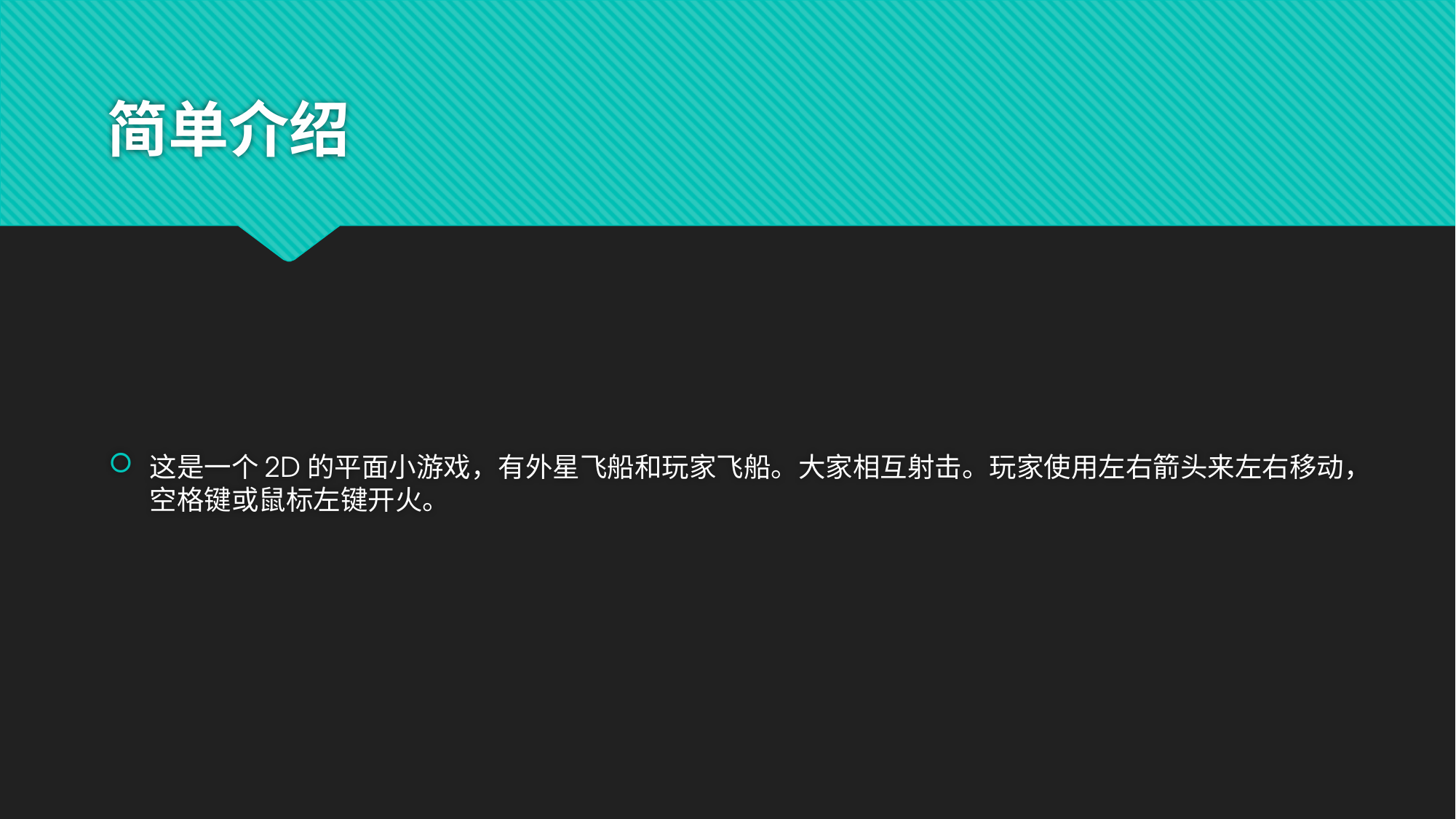

# 简单介绍
这是一个2D的平面小游戏，有外星飞船和玩家飞船。大家相互射击。玩家使用左右箭头来左右移动，空格键或鼠标左键开火。